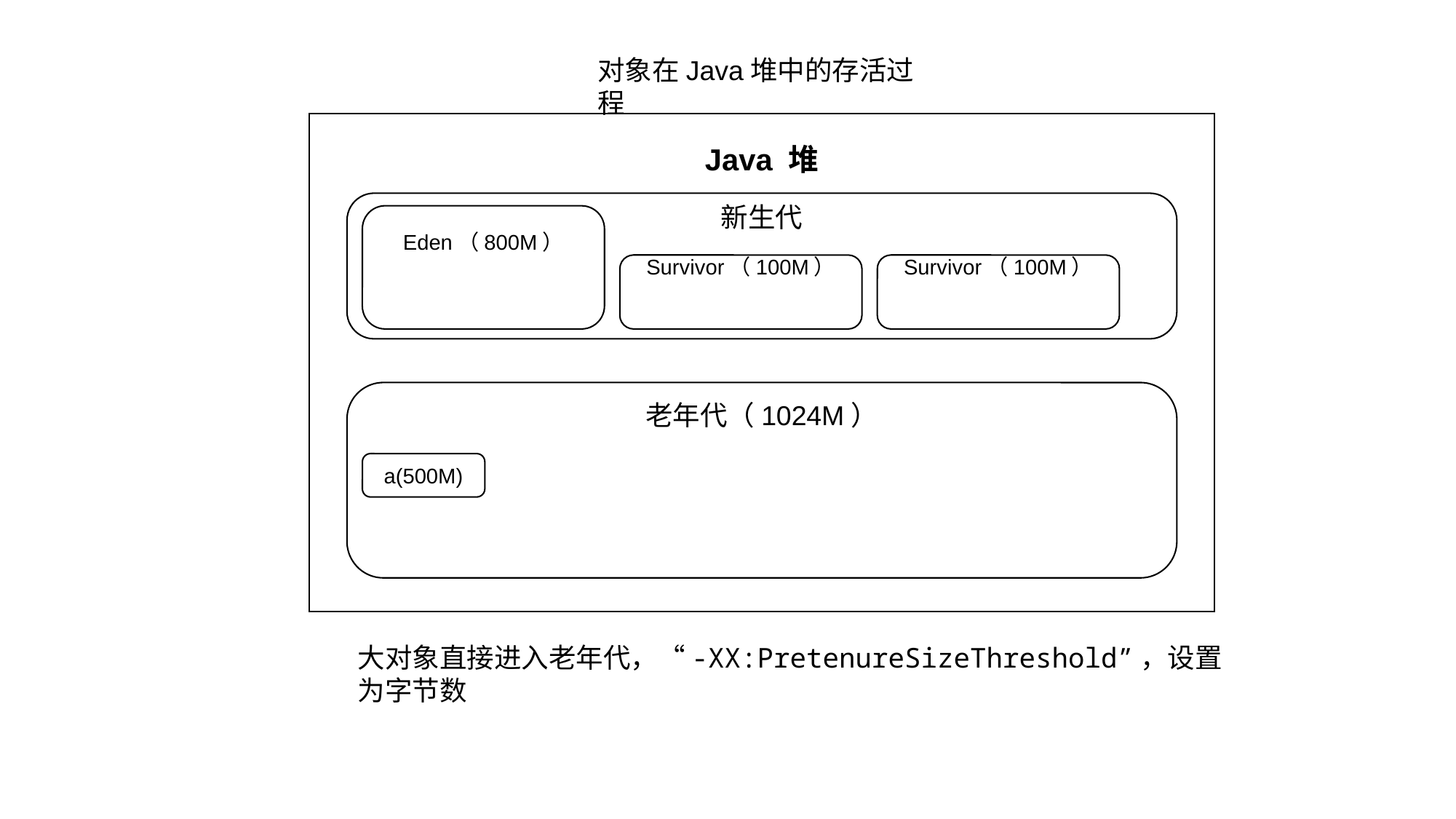

对象在Java堆中的存活过程
Java 堆

新生代

Eden（800M）

Survivor（100M）

Survivor（100M）

老年代（1024M）

a(500M)
大对象直接进入老年代，“-XX:PretenureSizeThreshold”，设置为字节数